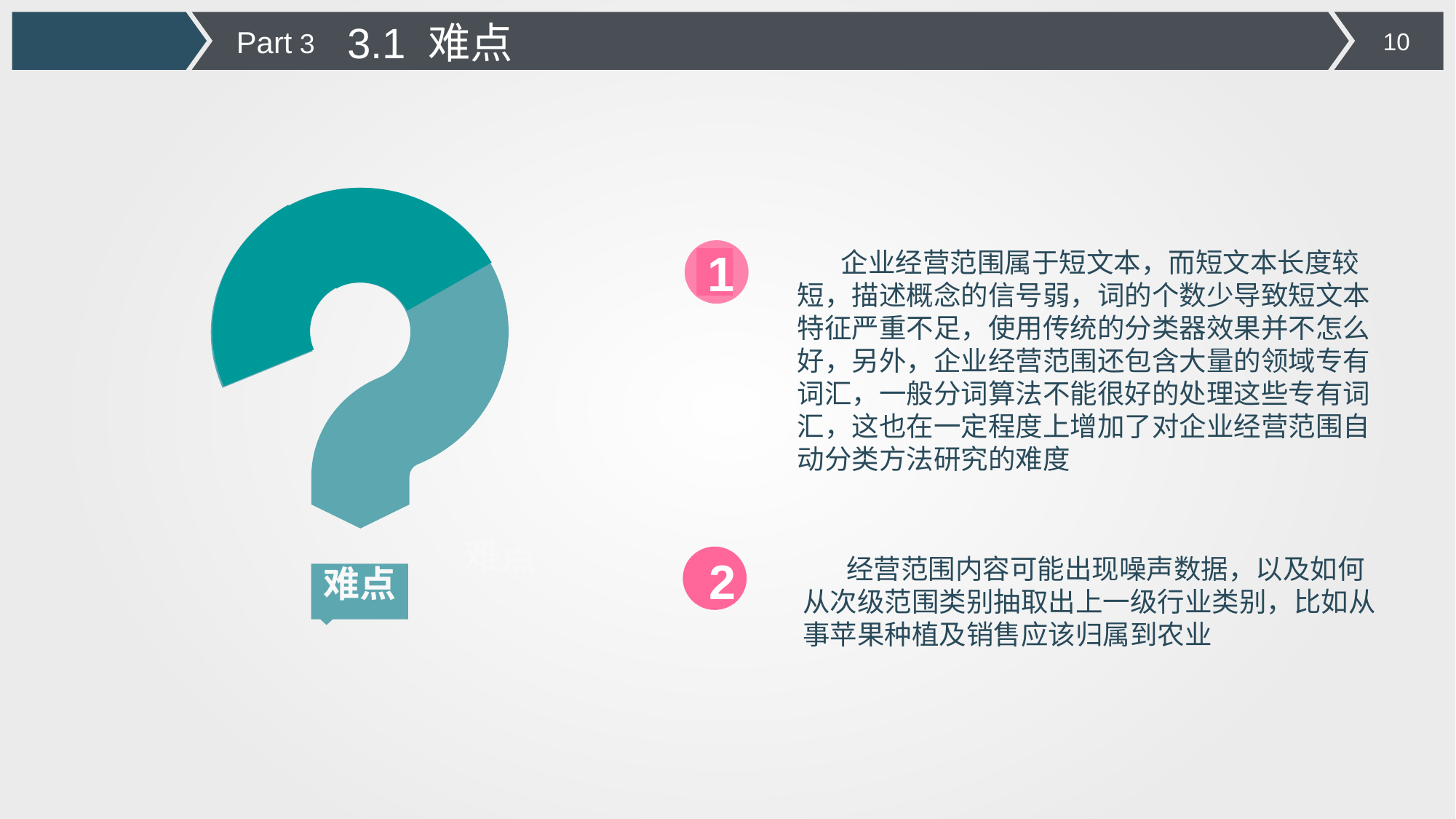

3.1 难点
Part 3

      企业经营范围属于短文本，而短文本长度较短，描述概念的信号弱，词的个数少导致短文本特征严重不足，使用传统的分类器效果并不怎么好，另外，企业经营范围还包含大量的领域专有词汇，一般分词算法不能很好的处理这些专有词汇，这也在一定程度上增加了对企业经营范围自动分类方法研究的难度

1
难点

      经营范围内容可能出现噪声数据，以及如何从次级范围类别抽取出上一级行业类别，比如从事苹果种植及销售应该归属到农业

2
难点